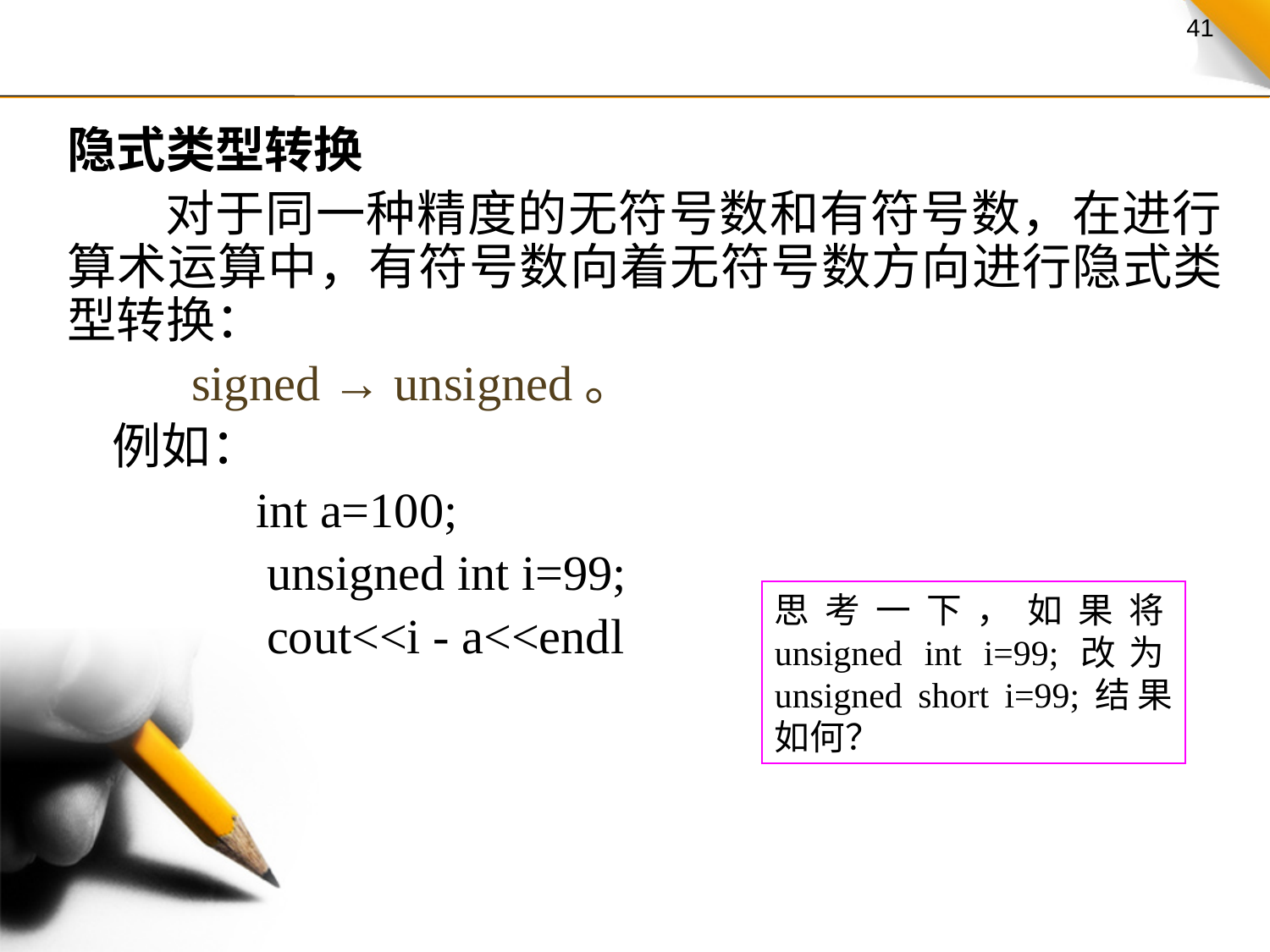

隐式类型转换
       对于同一种精度的无符号数和有符号数，在进行算术运算中，有符号数向着无符号数方向进行隐式类型转换：
         signed → unsigned。
   例如：
		 int a=100;
		  unsigned int i=99;
		  cout<<i - a<<endl

思考一下，如果将unsigned int i=99;改为unsigned short i=99;结果如何？